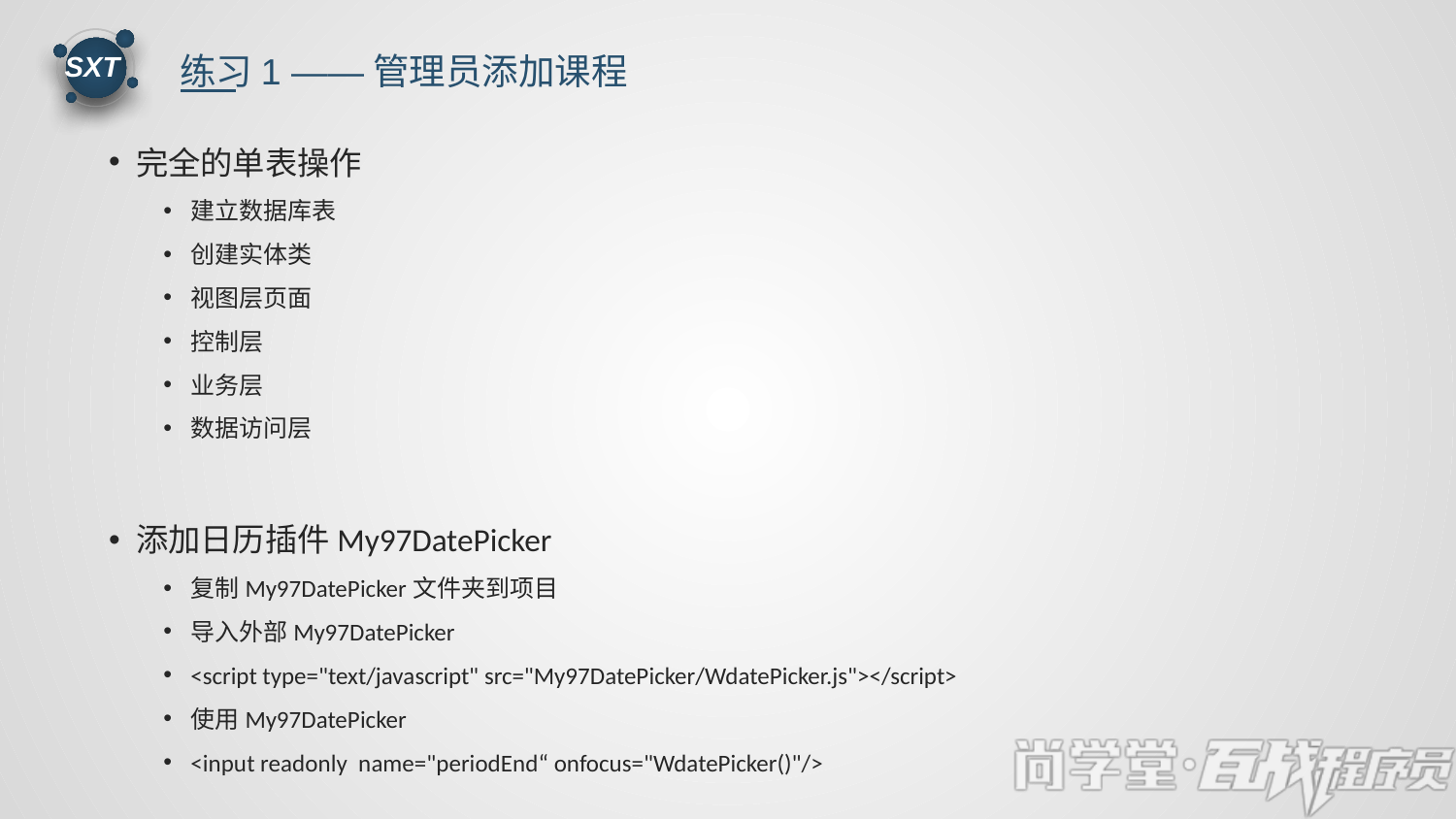

练习1 ——管理员添加课程
SXT
完全的单表操作
建立数据库表
创建实体类
视图层页面
控制层
业务层
数据访问层

添加日历插件My97DatePicker
复制My97DatePicker文件夹到项目
导入外部My97DatePicker
<script type="text/javascript" src="My97DatePicker/WdatePicker.js"></script>
使用My97DatePicker
<input readonly  name="periodEnd“ onfocus="WdatePicker()"/>